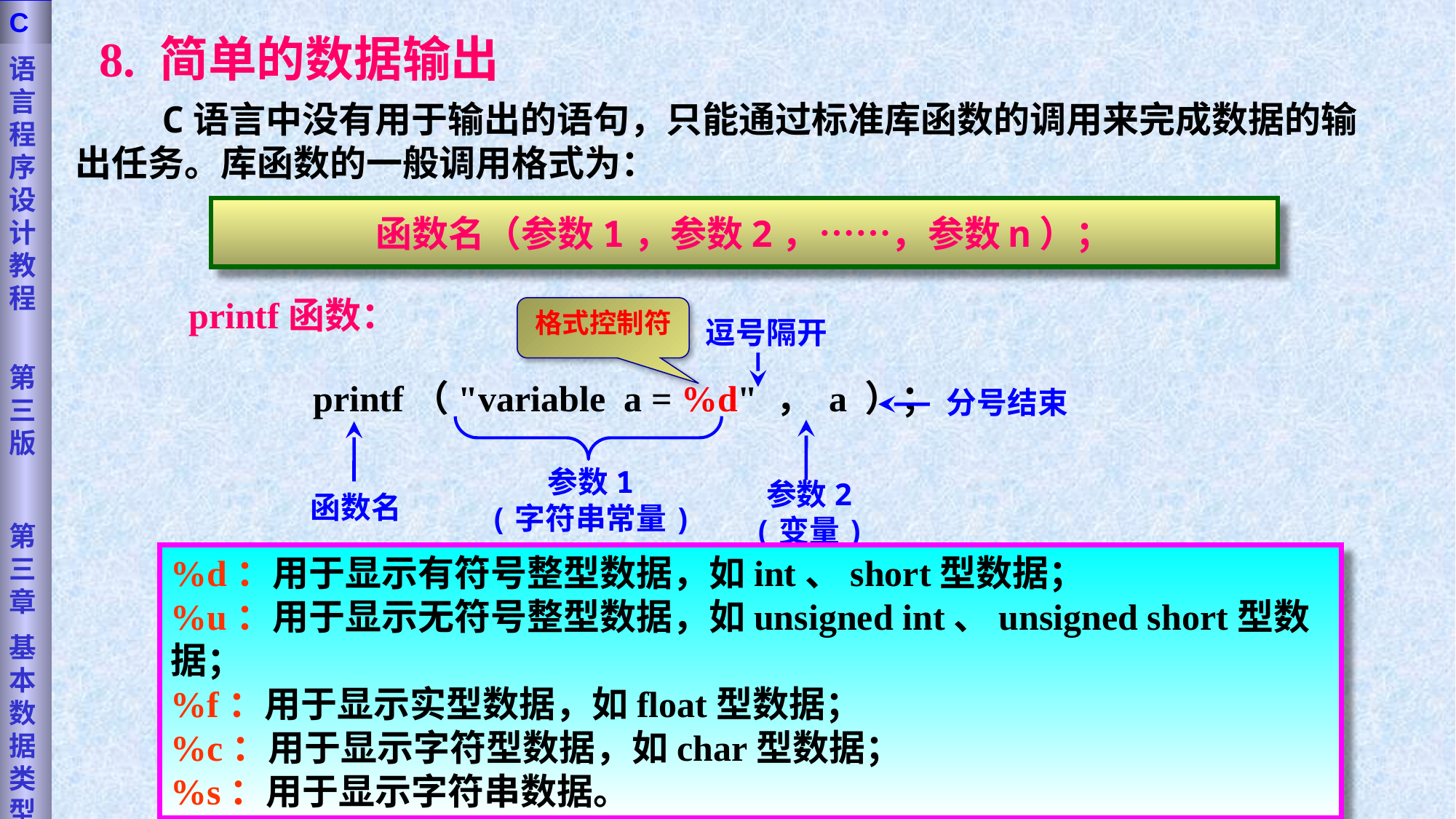

语言程序设计教程
第三版

第三章
基本数据类型
C
8. 简单的数据输出
    C语言中没有用于输出的语句，只能通过标准库函数的调用来完成数据的输出任务。库函数的一般调用格式为：
函数名（参数1，参数2，……，参数n）；
  printf函数：
格式控制符

逗号隔开

printf（"variable  a = %d" ， a ）；
分号结束

参数1
(字符串常量)
参数2
(变量)
函数名
%d：用于显示有符号整型数据，如int、short型数据；
%u：用于显示无符号整型数据，如unsigned int、unsigned short型数据；
%f：用于显示实型数据，如float型数据；
%c：用于显示字符型数据，如char型数据；
%s：用于显示字符串数据。
例：
        printf（"How are you！"）；
输出：
    How are you！
输出：
    variable a = 100
例：int a = 100；
    printf（"variable a = %d"，a）；
31